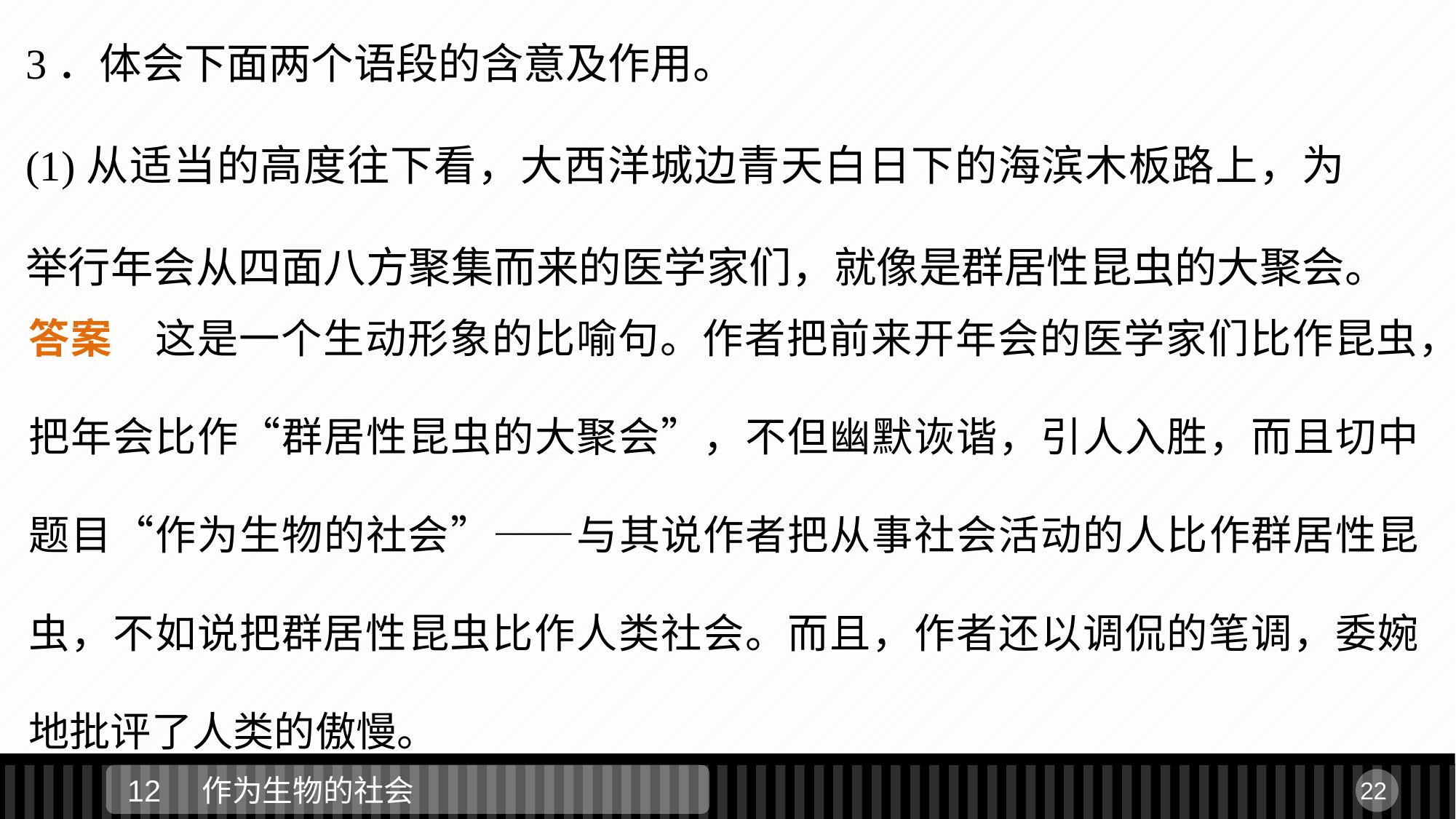

3．体会下面两个语段的含意及作用。
(1)从适当的高度往下看，大西洋城边青天白日下的海滨木板路上，为举行年会从四面八方聚集而来的医学家们，就像是群居性昆虫的大聚会。
答案　这是一个生动形象的比喻句。作者把前来开年会的医学家们比作昆虫，把年会比作“群居性昆虫的大聚会”，不但幽默诙谐，引人入胜，而且切中题目“作为生物的社会”——与其说作者把从事社会活动的人比作群居性昆虫，不如说把群居性昆虫比作人类社会。而且，作者还以调侃的笔调，委婉地批评了人类的傲慢。